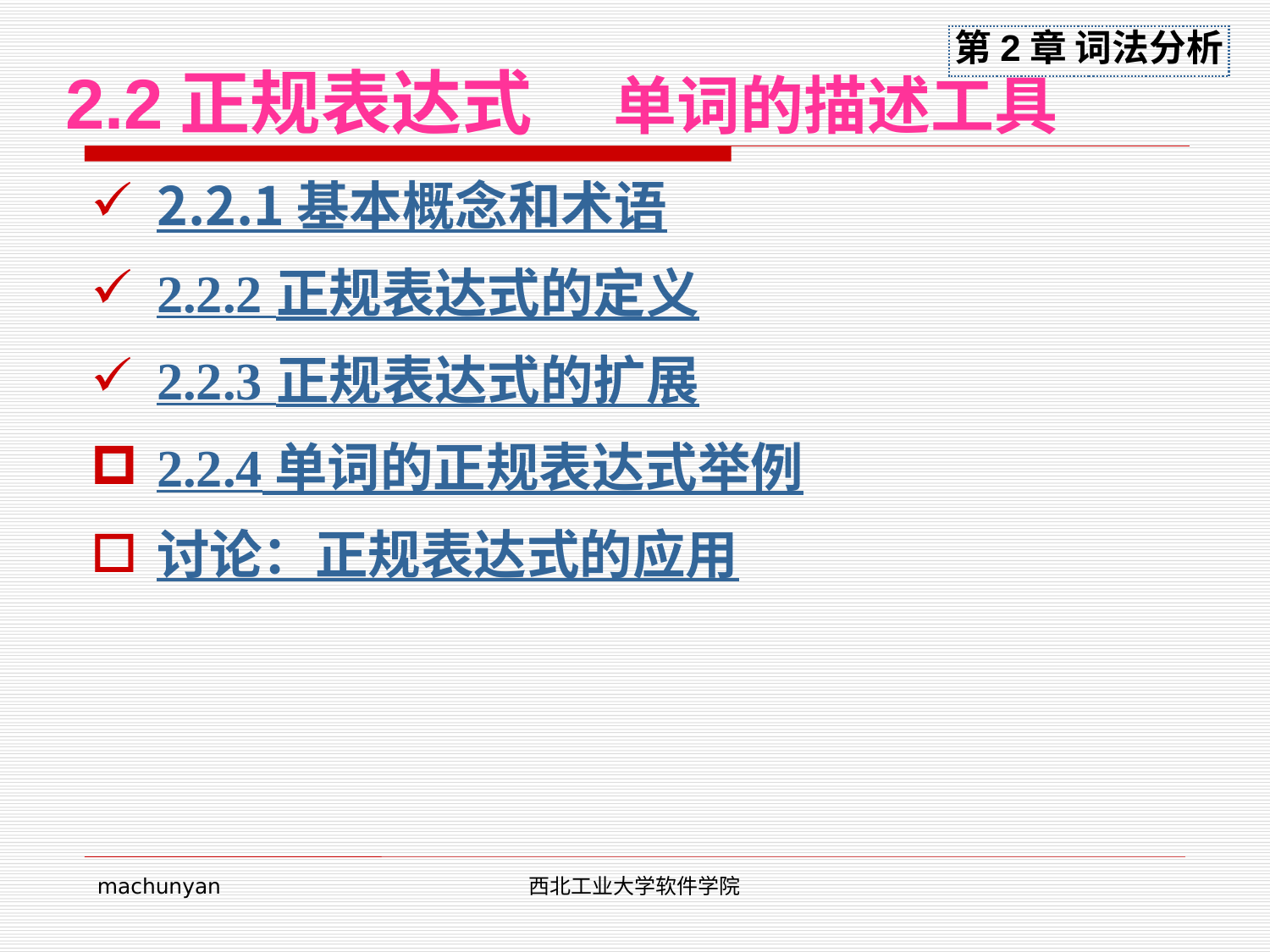

2.2正规表达式     单词的描述工具
2.2.1 基本概念和术语
2.2.2 正规表达式的定义
2.2.3 正规表达式的扩展
2.2.4 单词的正规表达式举例
讨论：正规表达式的应用

machunyan

西北工业大学软件学院
29